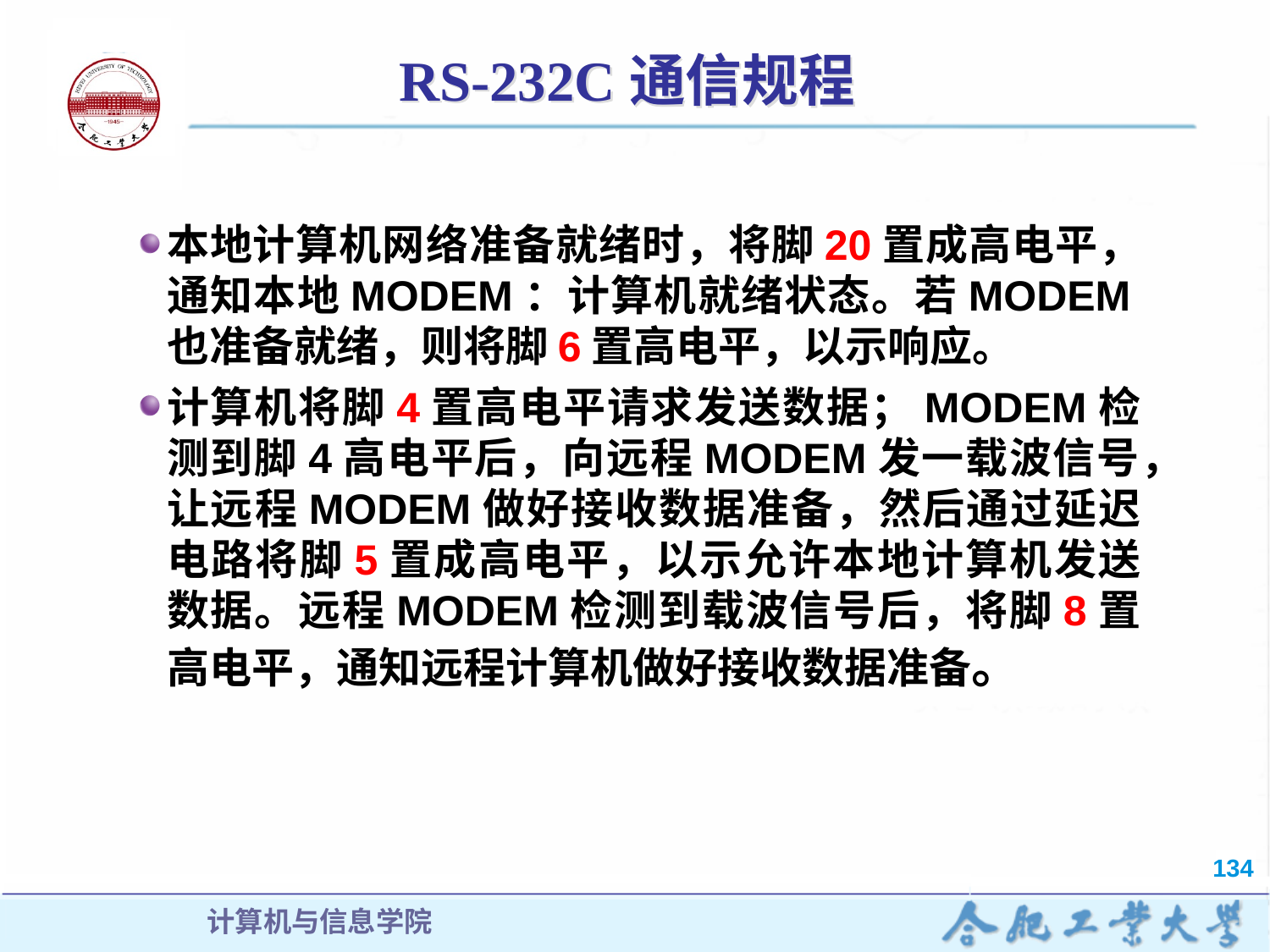

# RS-232C通信规程
本地计算机网络准备就绪时，将脚20置成高电平，通知本地MODEM：计算机就绪状态。若MODEM也准备就绪，则将脚6置高电平，以示响应。
计算机将脚4置高电平请求发送数据；MODEM检测到脚4高电平后，向远程MODEM发一载波信号，让远程MODEM做好接收数据准备，然后通过延迟电路将脚5置成高电平，以示允许本地计算机发送数据。远程MODEM检测到载波信号后，将脚8置高电平，通知远程计算机做好接收数据准备。